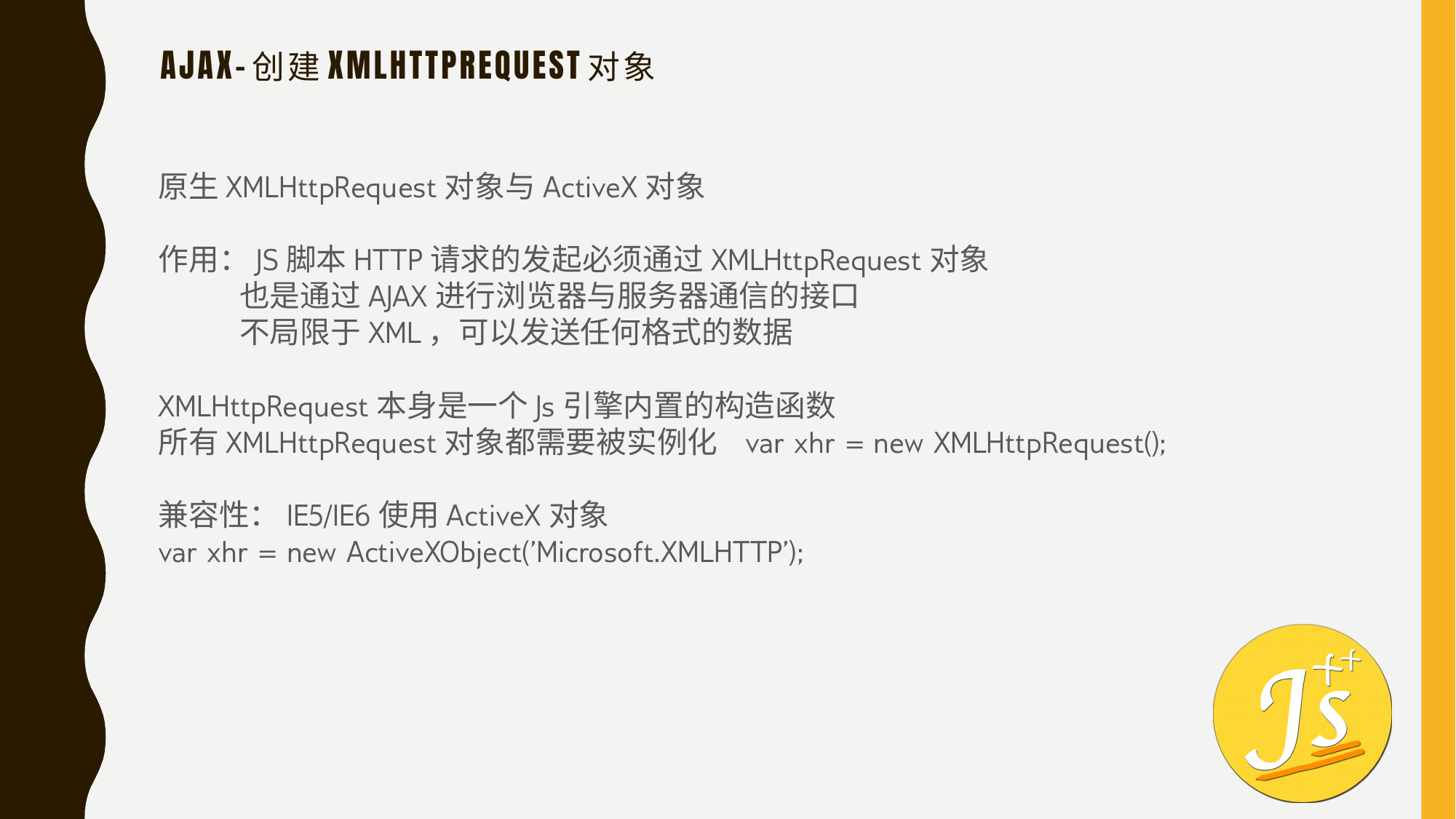

# AJAX-创建XMLHTTPREQUEST对象
原生XMLHttpRequest对象与ActiveX对象

作用：JS脚本HTTP请求的发起必须通过XMLHttpRequest对象
           也是通过AJAX进行浏览器与服务器通信的接口
           不局限于XML，可以发送任何格式的数据

XMLHttpRequest本身是一个Js引擎内置的构造函数
所有XMLHttpRequest对象都需要被实例化   var xhr = new XMLHttpRequest();

兼容性：IE5/IE6使用ActiveX对象
var xhr = new ActiveXObject(’Microsoft.XMLHTTP’);